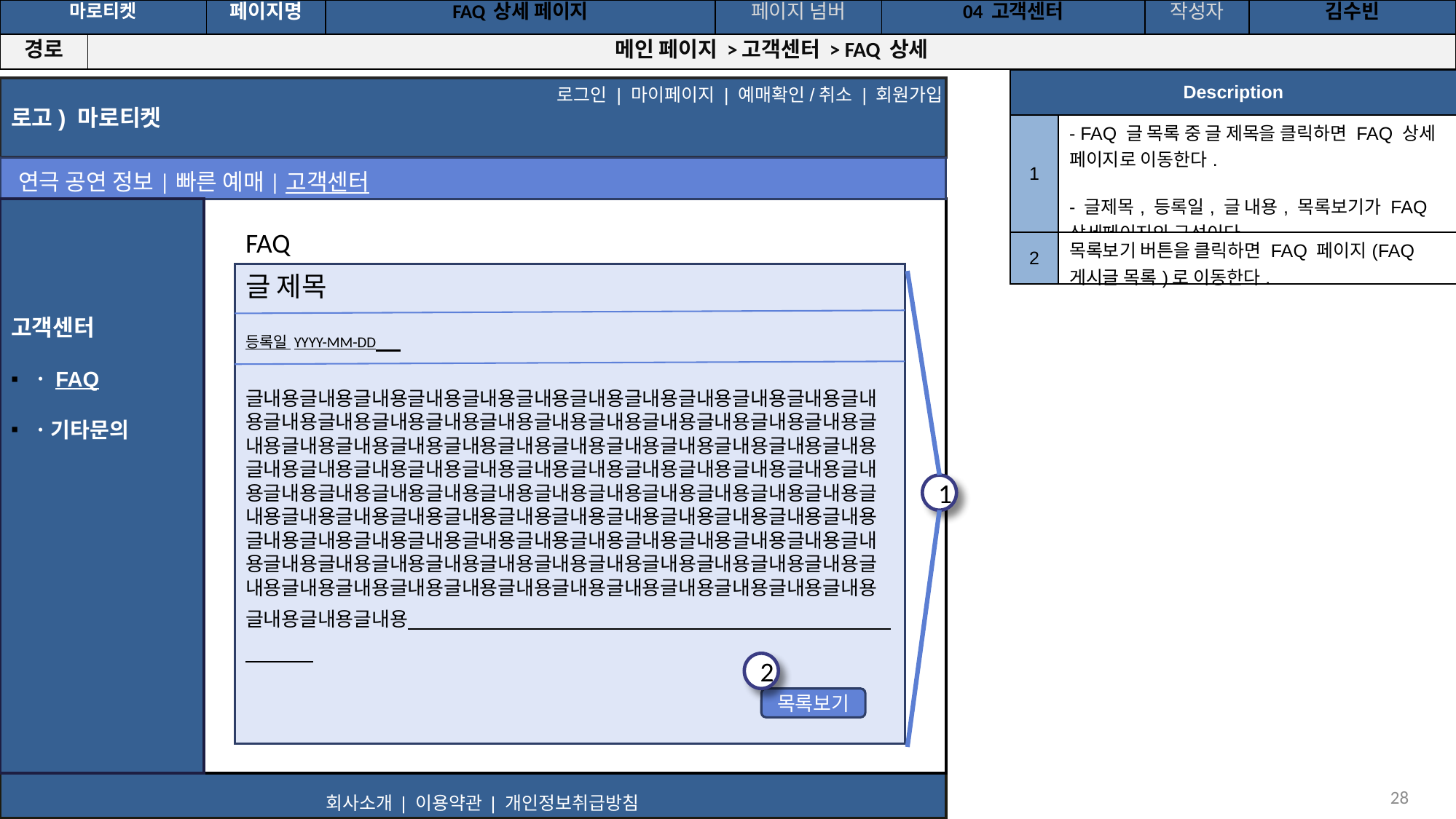

공간(오피스) 대여 시스템
| 마로티켓 |  | 페이지명 | FAQ 상세 페이지 | 페이지 넘버 | 04 고객센터 | 작성자 | 김수빈 |
| --- | --- | --- | --- | --- | --- | --- | --- |
| 경로 | 메인 페이지 >고객센터 > FAQ 상세 |  |  |  |  |  |  |
| Description |  |
| --- | --- |
| 1 | - FAQ 글 목록 중 글 제목을 클릭하면 FAQ 상세 페이지로 이동한다. - 글제목, 등록일, 글 내용, 목록보기가 FAQ 상세페이지의 구성이다. |
| 2 | 목록보기 버튼을 클릭하면 FAQ 페이지(FAQ 게시글 목록)로 이동한다. |
로고) 마로티켓
로그인 | 마이페이지 | 예매확인/취소 | 회원가입

연극 공연 정보|빠른 예매|고객센터

고객센터
ㆍFAQ
ㆍ기타문의
FAQ
글 제목

등록일 YYYY-MM-DD

글내용글내용글내용글내용글내용글내용글내용글내용글내용글내용글내용글내용글내용글내용글내용글내용글내용글내용글내용글내용글내용글내용글내용글내용글내용글내용글내용글내용글내용글내용글내용글내용글내용글내용글내용글내용글내용글내용글내용글내용글내용글내용글내용글내용글내용글내용글내용글내용글내용글내용글내용글내용글내용글내용글내용글내용글내용글내용글내용글내용글내용글내용글내용글내용글내용글내용글내용글내용글내용글내용글내용글내용글내용글내용글내용글내용글내용글내용글내용글내용글내용글내용글내용글내용글내용글내용글내용글내용글내용글내용글내용글내용글내용글내용글내용글내용글내용글내용글내용글내용글내용글내용글내용글내용글내용글내용글내용글내용
1
2
목록보기
회사소개 | 이용약관 | 개인정보취급방침
28